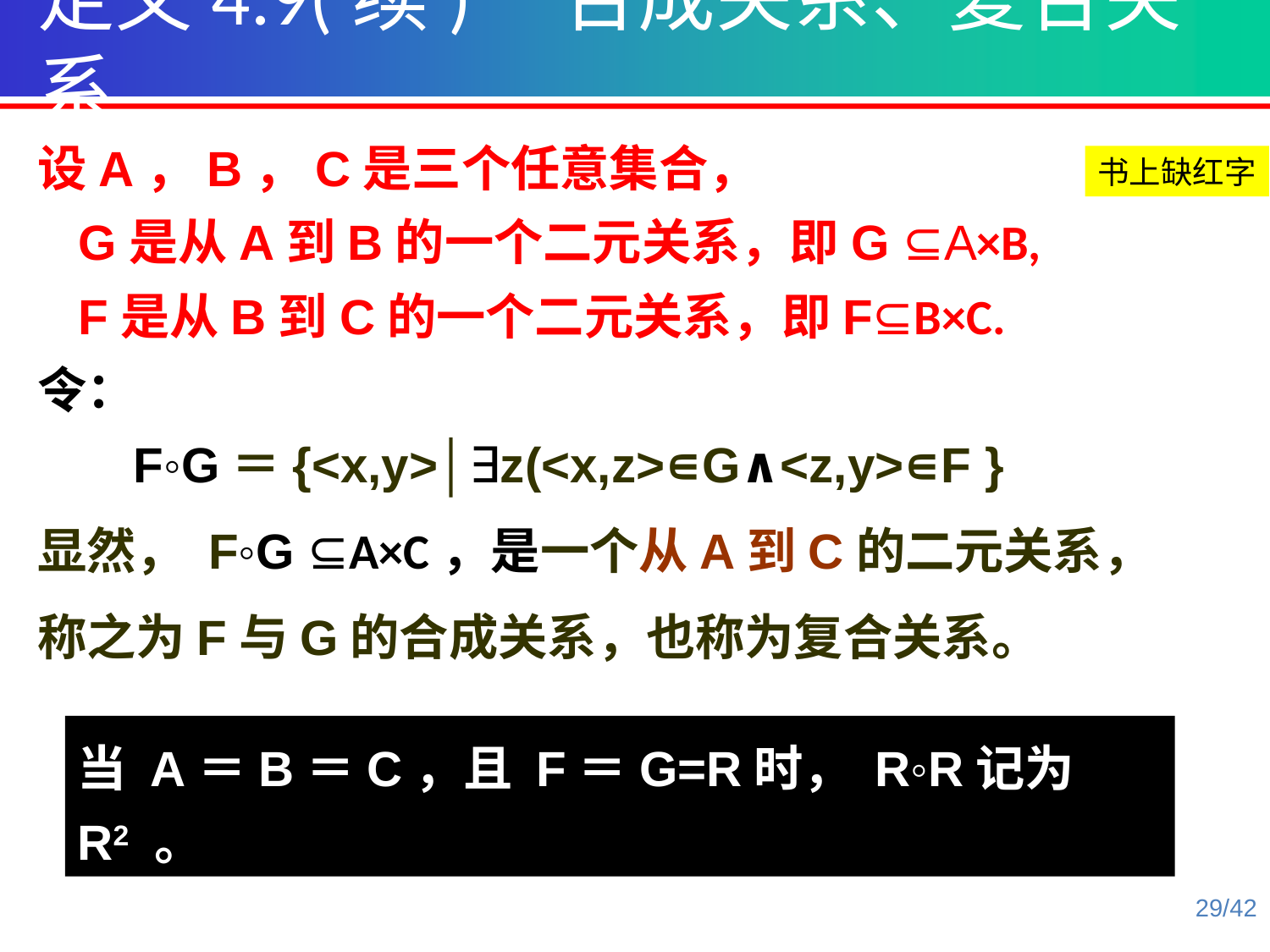

定义4.9(续)    合成关系、复合关系
设A，B，C是三个任意集合，
   G是从A到B的一个二元关系，即G ⊆A×B,
   F是从B到C的一个二元关系，即F⊆B×C.
令：
       F◦G＝{<x,y>│∃z(<x,z>∊G∧<z,y>∊F }
显然， F◦G ⊆A×C，是一个从A到C的二元关系，
称之为F与G的合成关系，也称为复合关系。
书上缺红字

当 A＝B＝C，且 F＝G=R时， R◦R记为R2 。
29/42